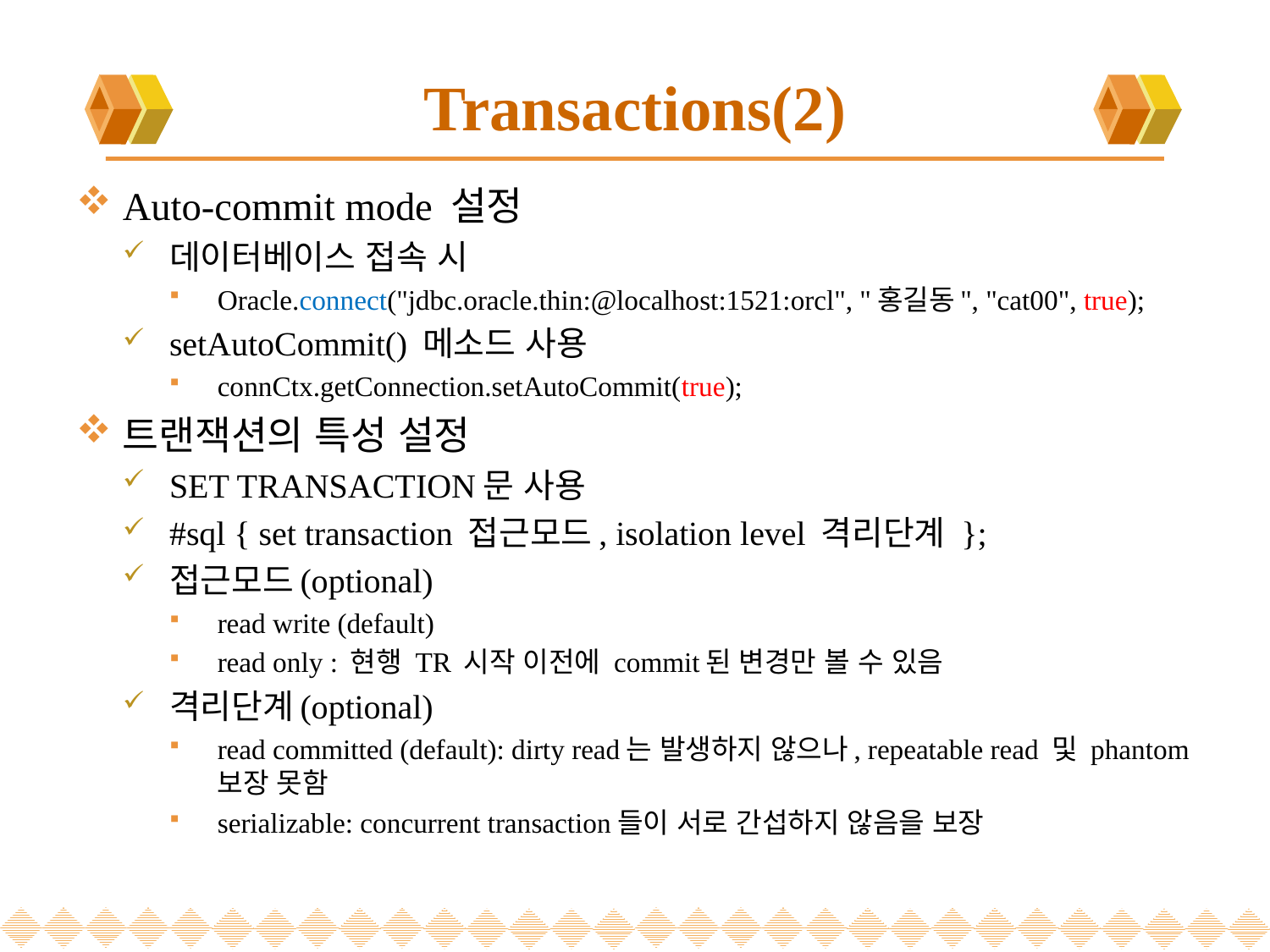

# Transactions(2)
Auto-commit mode 설정
데이터베이스 접속 시
Oracle.connect("jdbc.oracle.thin:@localhost:1521:orcl", "홍길동", "cat00", true);
setAutoCommit() 메소드 사용
connCtx.getConnection.setAutoCommit(true);
트랜잭션의 특성 설정
SET TRANSACTION문 사용
#sql { set transaction 접근모드, isolation level 격리단계 };
접근모드(optional)
read write (default)
read only : 현행 TR 시작 이전에 commit된 변경만 볼 수 있음
격리단계(optional)
read committed (default): dirty read는 발생하지 않으나, repeatable read 및 phantom 보장 못함
serializable: concurrent transaction들이 서로 간섭하지 않음을 보장